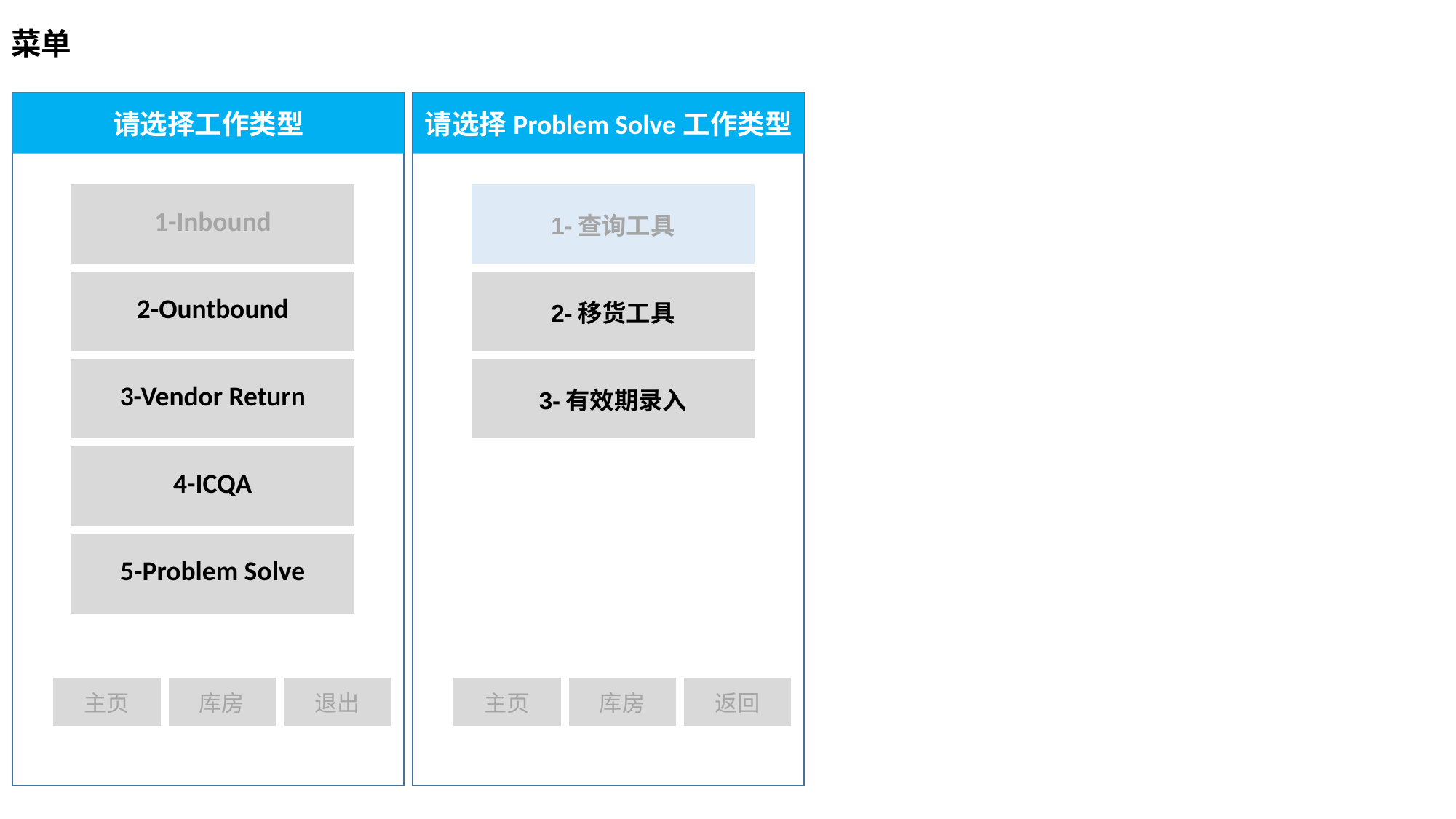

# 菜单

请选择工作类型

请选择Problem Solve工作类型
| 1-Inbound |
| --- |
| 2-Ountbound |
| 3-Vendor Return |
| 4-ICQA |
| 5-Problem Solve |
| 1-查询工具 |
| --- |
| 2-移货工具 |
| 3-有效期录入 |
| 主页 | 库房 | 退出 |
| --- | --- | --- |
| 主页 | 库房 | 返回 |
| --- | --- | --- |